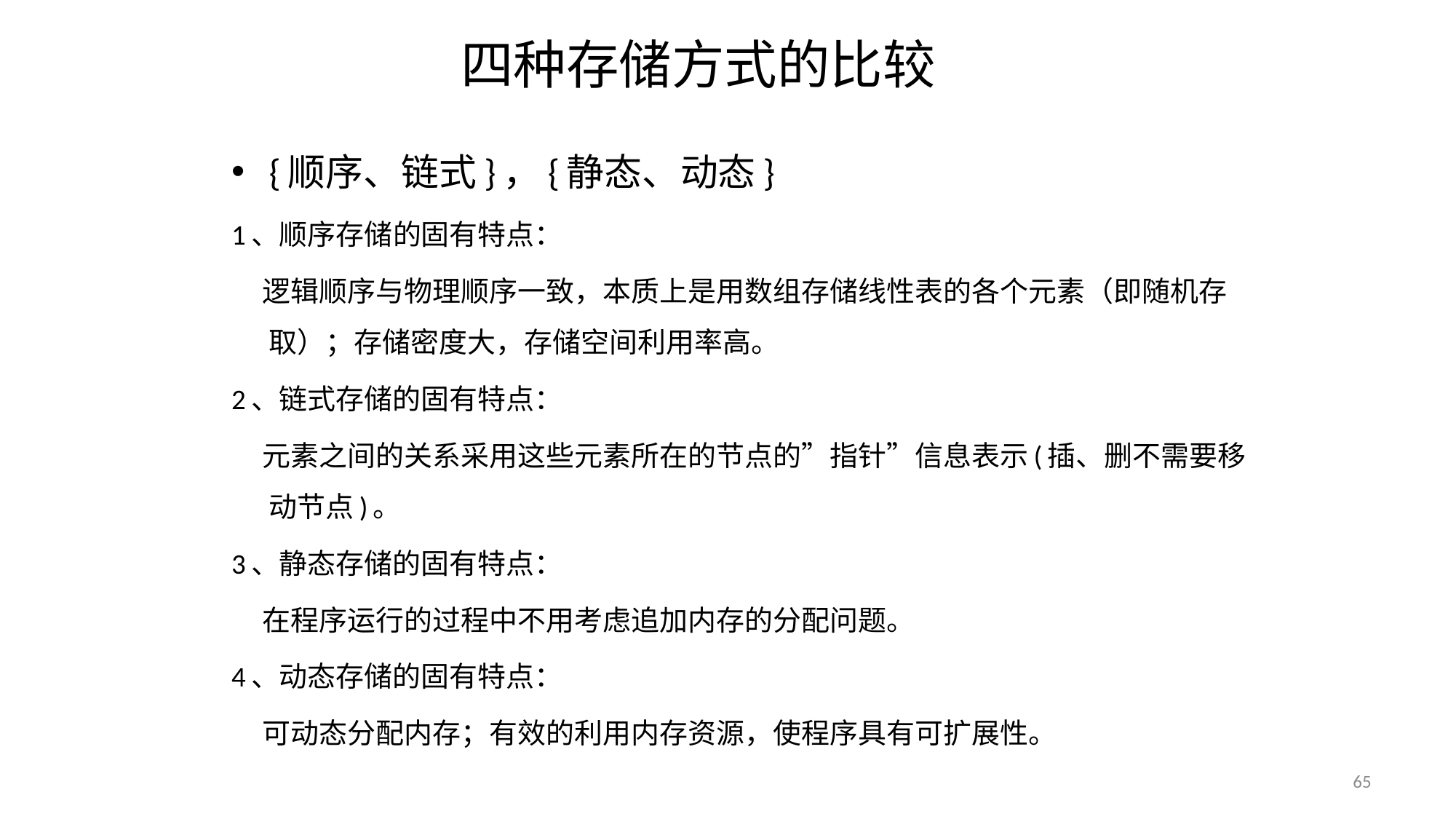

# 四种存储方式的比较
{顺序、链式}，{静态、动态}
1、顺序存储的固有特点：
    逻辑顺序与物理顺序一致，本质上是用数组存储线性表的各个元素（即随机存取）；存储密度大，存储空间利用率高。
2、链式存储的固有特点：
    元素之间的关系采用这些元素所在的节点的”指针”信息表示(插、删不需要移动节点)。
3、静态存储的固有特点：
    在程序运行的过程中不用考虑追加内存的分配问题。
4、动态存储的固有特点：
    可动态分配内存；有效的利用内存资源，使程序具有可扩展性。
65